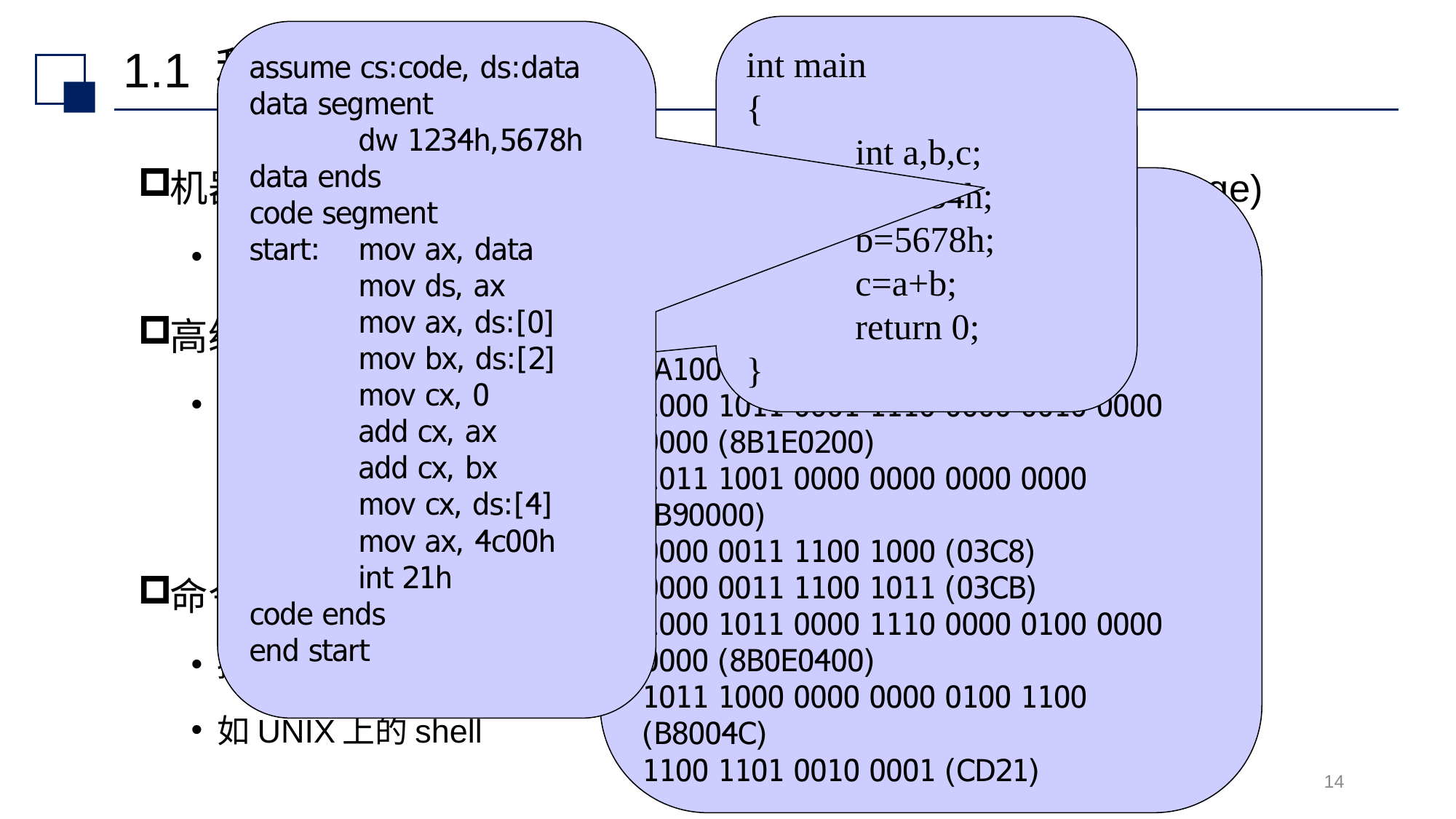

int main
{
	int a,b,c;
	a=1234h;
	b=5678h;
	c=a+b;
	return 0;
}
assume cs:code, ds:data
data segment
	dw 1234h,5678h
data ends
code segment
start:	mov ax, data
	mov ds, ax
   	mov ax, ds:[0]
	mov bx, ds:[2]
	mov cx, 0
	add cx, ax
	add cx, bx
	mov cx, ds:[4]
	mov ax, 4c00h
	int 21h
code ends
end start
# 1.1 程序设计语言
机器语言(Machine Language)与汇编语言(Assemble Language)
0、1代码与助记符：更接近于计算机硬件指令系统的工作
高级语言(High Level Language)
其表示方法更接近于待解问题的表示方法
定义数据、描述运算、控制流程、传输数据
如：C、FORTRAN、PASCAL、C++、JAVA、SQL(数据定义、数据操作)
命令语言(Command Language)
控制系统的工作——以功能封装为特征
如UNIX上的shell

1011 1000 0010 1011 0001 0101 (B82B15)
1000 1110 1101 1000 (8ED8)
1010 0001 0000 0000 0000 0000 (A10000)
1000 1011 0001 1110 0000 0010 0000 0000 (8B1E0200)
1011 1001 0000 0000 0000 0000 (B90000)
0000 0011 1100 1000 (03C8)
0000 0011 1100 1011 (03CB)
1000 1011 0000 1110 0000 0100 0000 0000 (8B0E0400)
1011 1000 0000 0000 0100 1100 (B8004C)
1100 1101 0010 0001 (CD21)
14